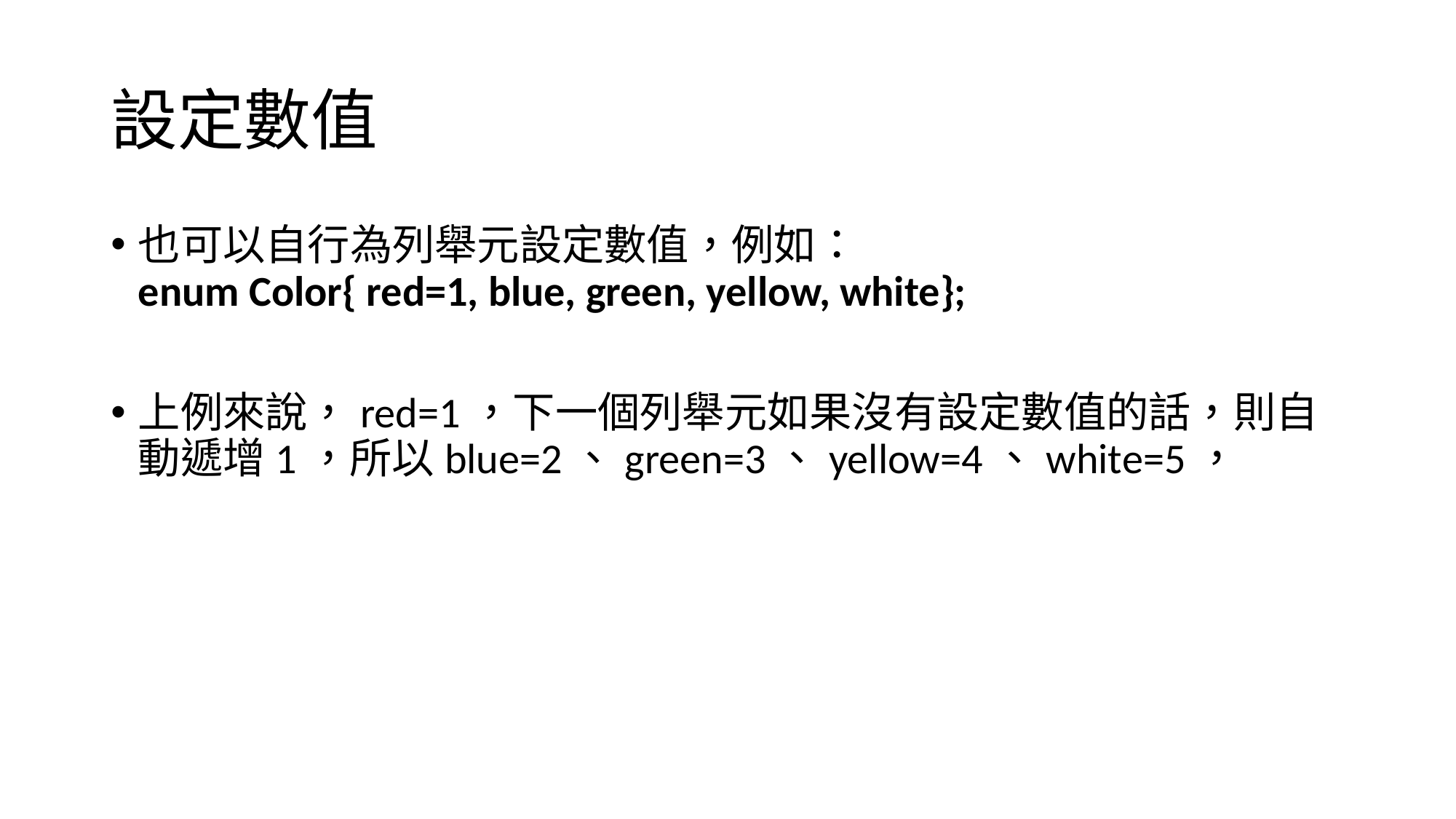

# 設定數值
也可以自行為列舉元設定數值，例如：
enum Color{ red=1, blue, green, yellow, white};

上例來說，red=1，下一個列舉元如果沒有設定數值的話，則自動遞增1，所以blue=2、green=3、yellow=4、white=5，